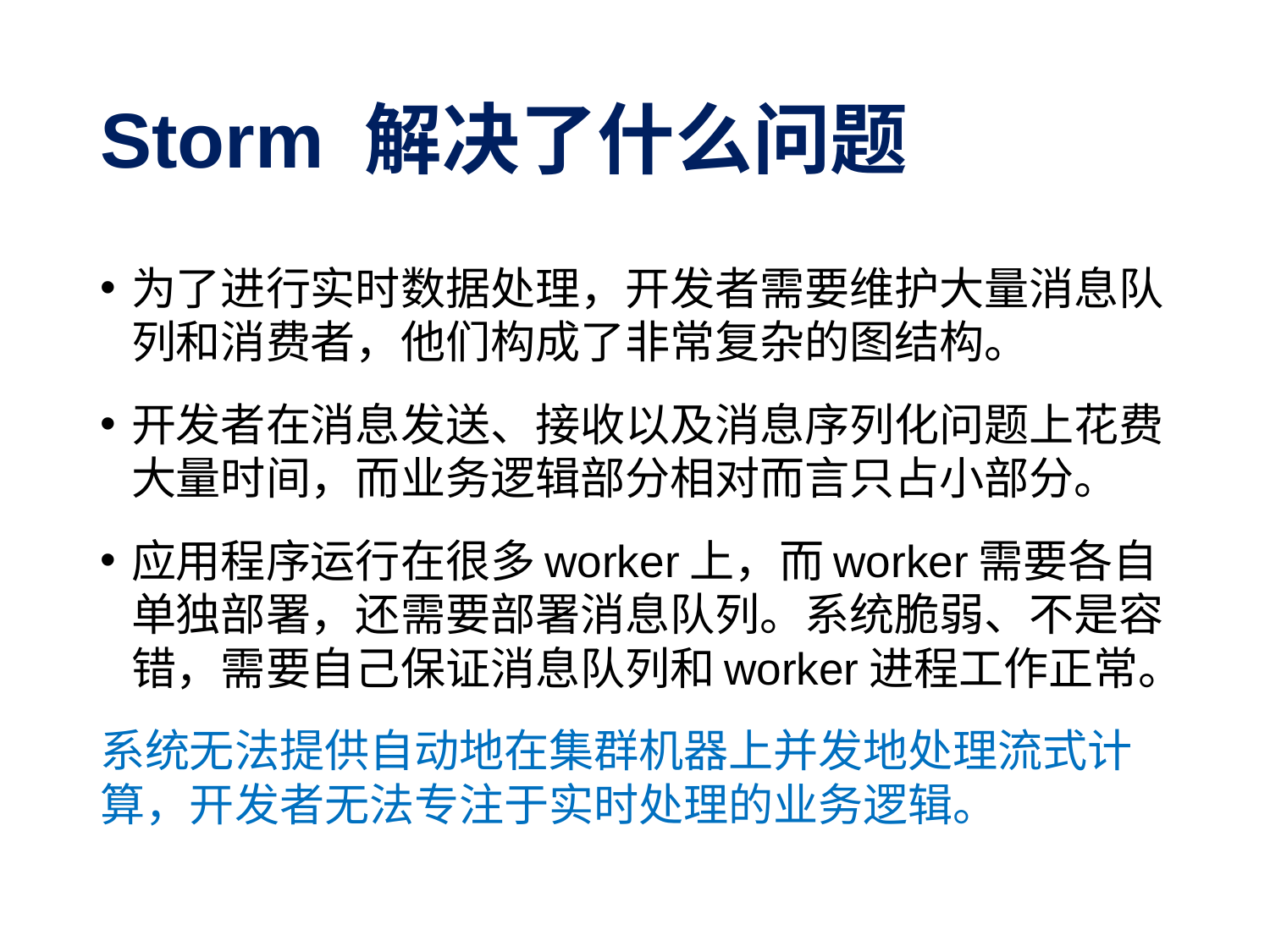

# Storm 解决了什么问题
为了进行实时数据处理，开发者需要维护大量消息队列和消费者，他们构成了非常复杂的图结构。
开发者在消息发送、接收以及消息序列化问题上花费大量时间，而业务逻辑部分相对而言只占小部分。
应用程序运行在很多worker上，而worker需要各自单独部署，还需要部署消息队列。系统脆弱、不是容错，需要自己保证消息队列和worker进程工作正常。
系统无法提供自动地在集群机器上并发地处理流式计算，开发者无法专注于实时处理的业务逻辑。